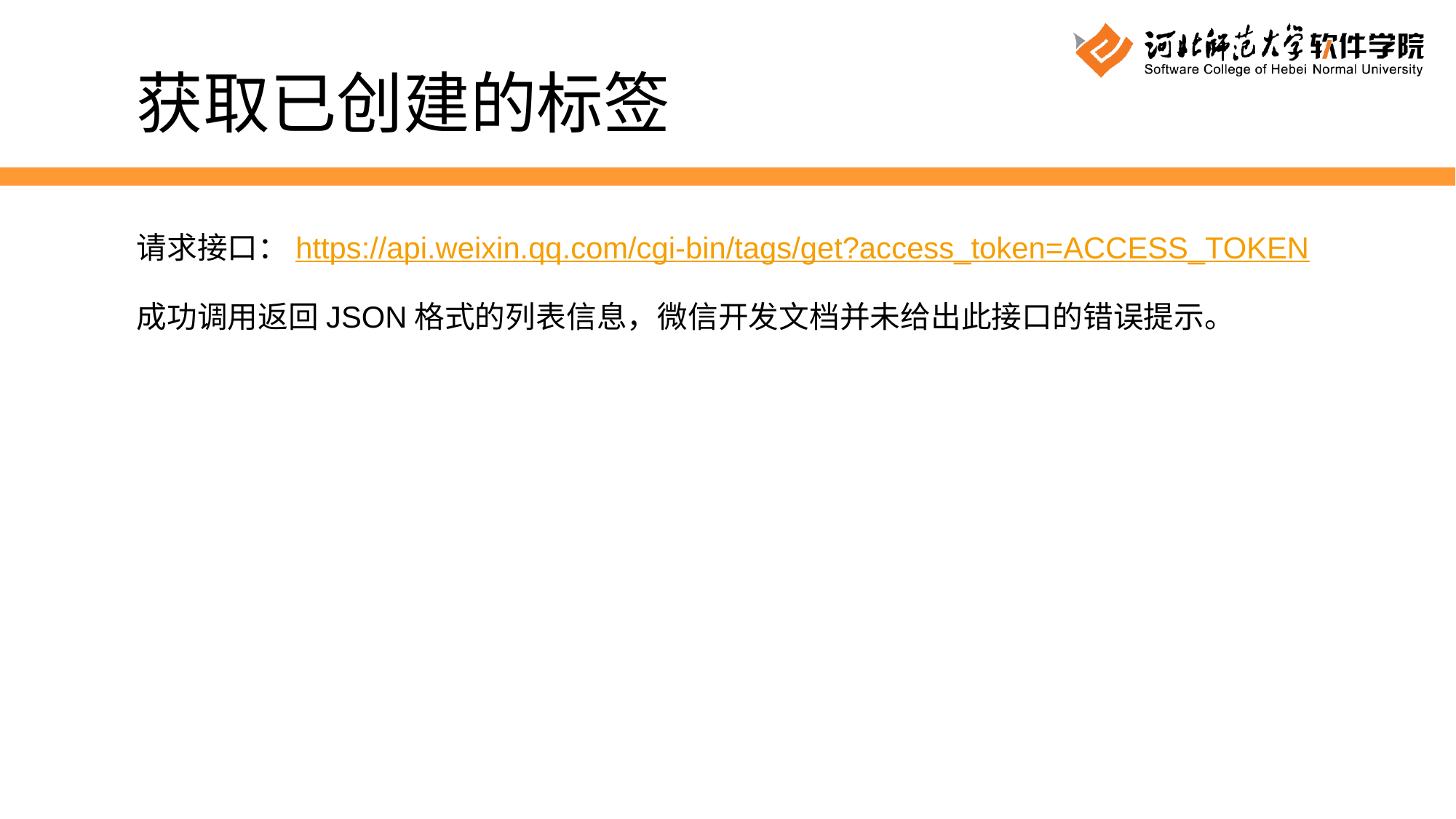

获取已创建的标签
请求接口：https://api.weixin.qq.com/cgi-bin/tags/get?access_token=ACCESS_TOKEN

成功调用返回JSON格式的列表信息，微信开发文档并未给出此接口的错误提示。